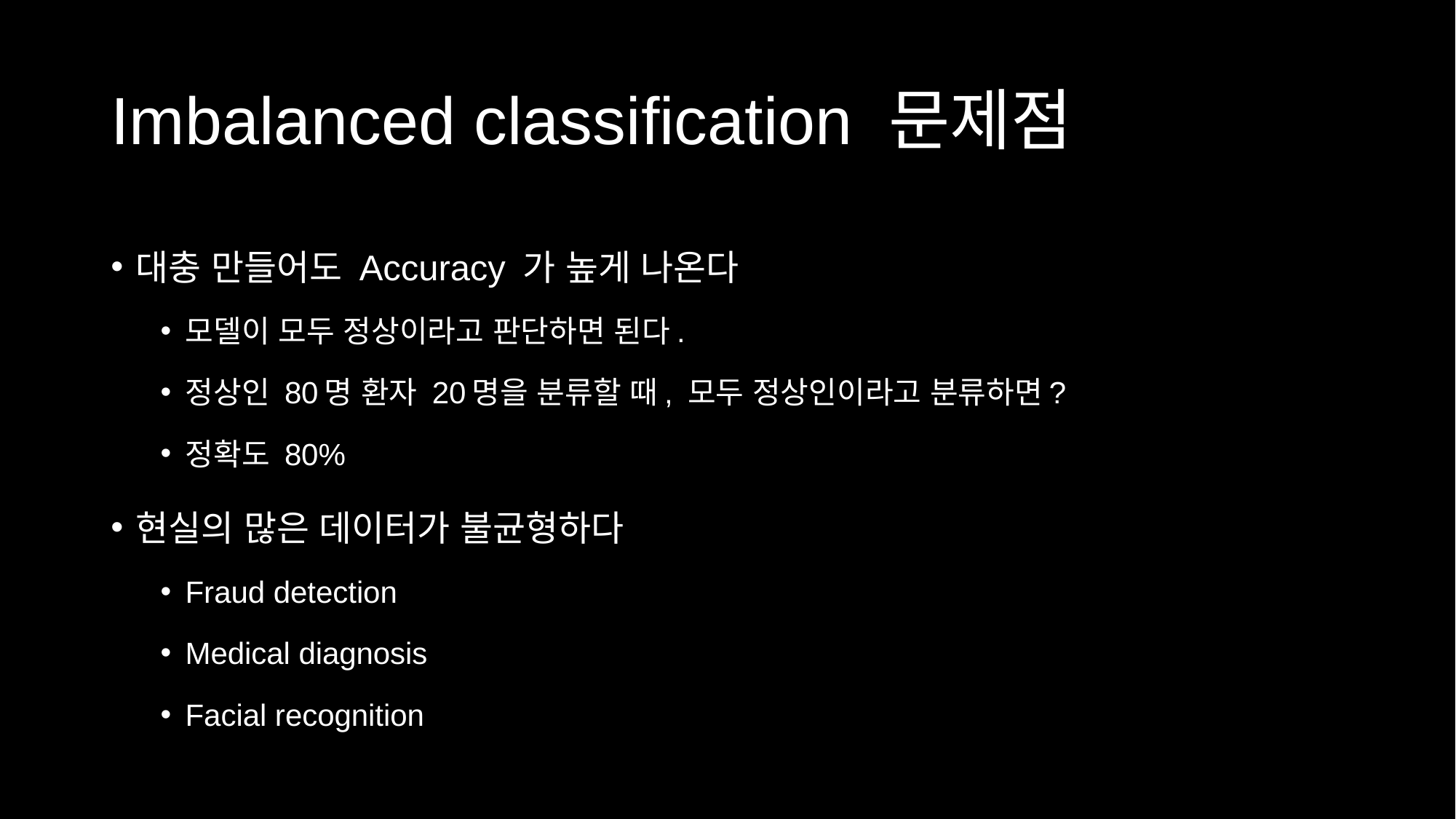

# Imbalanced classification 문제점
대충 만들어도 Accuracy 가 높게 나온다
모델이 모두 정상이라고 판단하면 된다.
정상인 80명 환자 20명을 분류할 때, 모두 정상인이라고 분류하면?
정확도 80%
현실의 많은 데이터가 불균형하다
Fraud detection
Medical diagnosis
Facial recognition